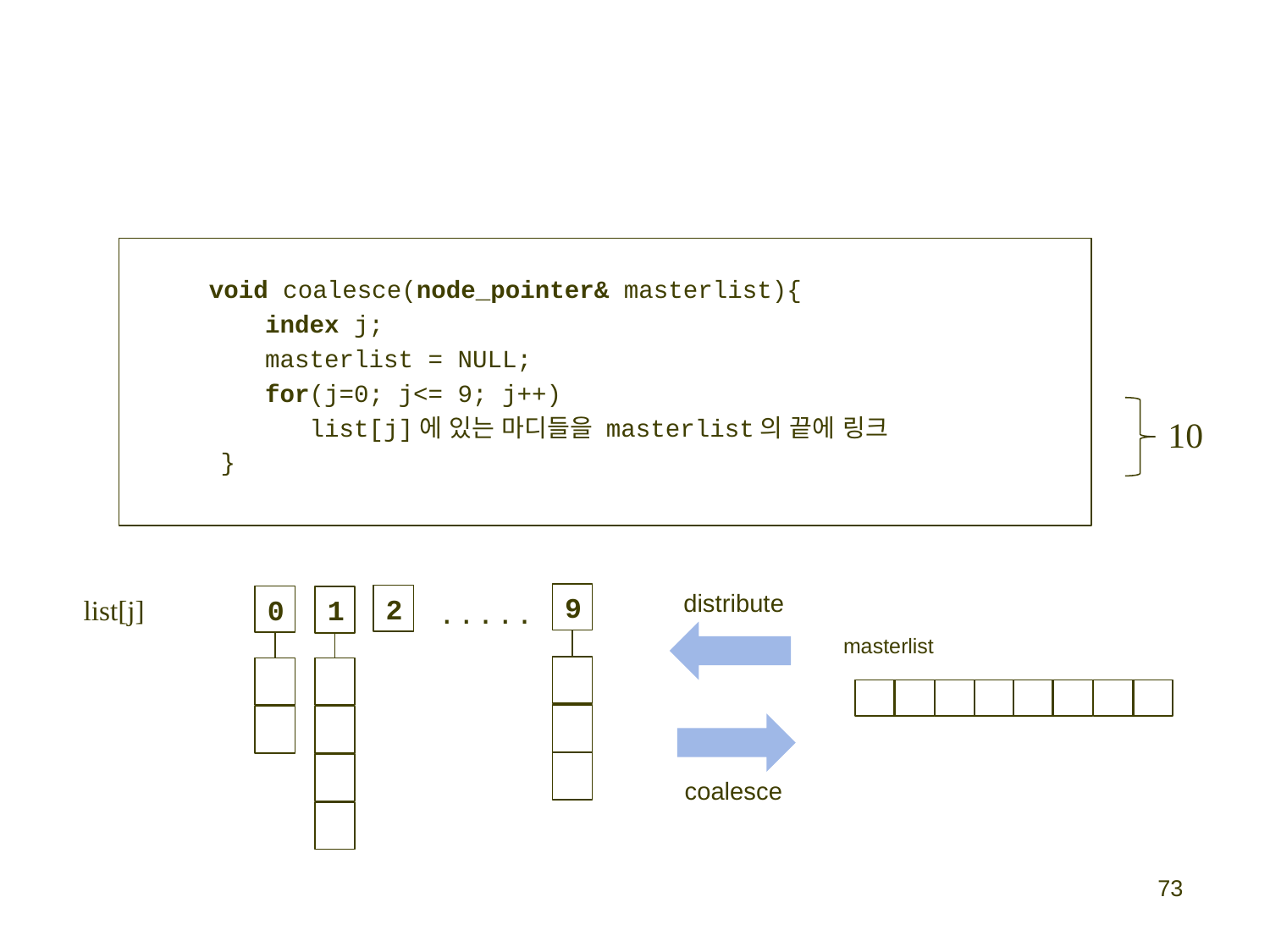

void coalesce(node_pointer& masterlist){
       index j;
       masterlist = NULL;
       for(j=0; j<= 9; j++)
          list[j]에 있는 마디들을 masterlist의 끝에 링크
    }

10
distribute
. . . . .
9
2
0
list[j]
1

masterlist

coalesce

73